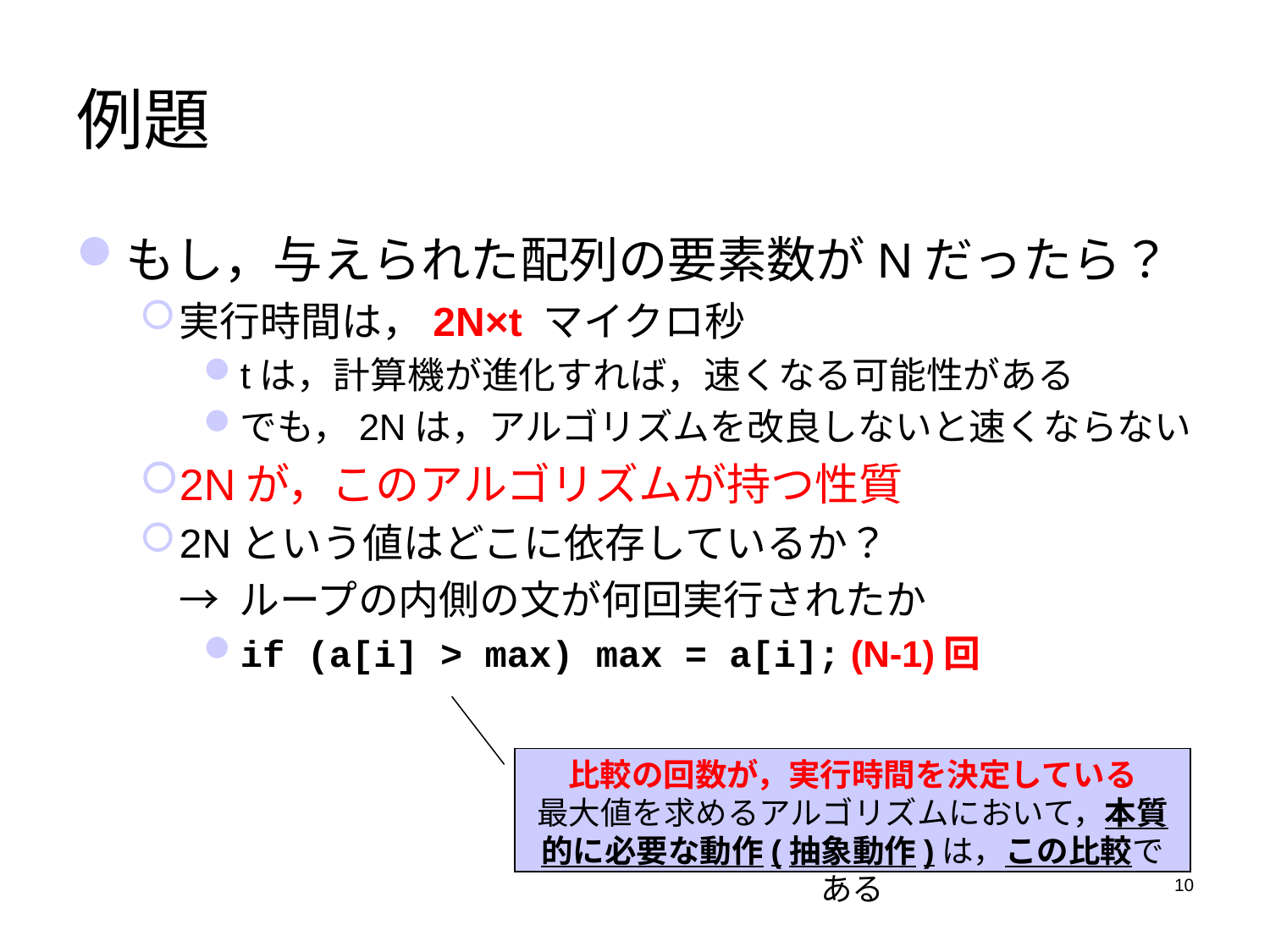

# 例題
もし，与えられた配列の要素数がNだったら？
実行時間は，2N×t マイクロ秒
tは，計算機が進化すれば，速くなる可能性がある
でも，2Nは，アルゴリズムを改良しないと速くならない
2Nが，このアルゴリズムが持つ性質
2Nという値はどこに依存しているか？
	→ ループの内側の文が何回実行されたか
if (a[i] > max) max = a[i]; (N-1)回

比較の回数が，実行時間を決定している
最大値を求めるアルゴリズムにおいて，本質的に必要な動作(抽象動作)は，この比較である
10